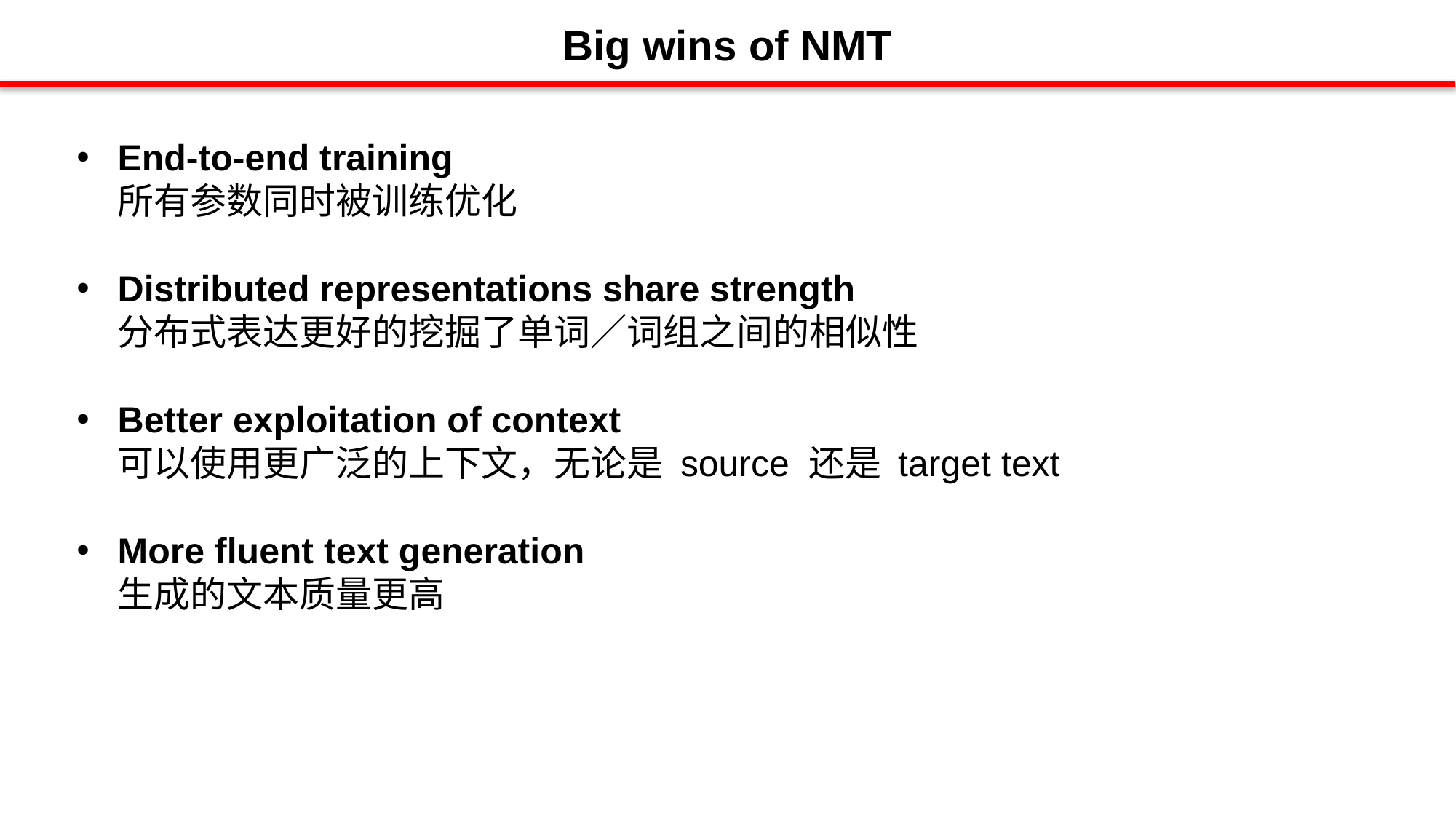

Big wins of NMT
End-to-end training
所有参数同时被训练优化

Distributed representations share strength
分布式表达更好的挖掘了单词／词组之间的相似性

Better exploitation of context
可以使用更广泛的上下文，无论是 source 还是 target text

More fluent text generation
生成的文本质量更高